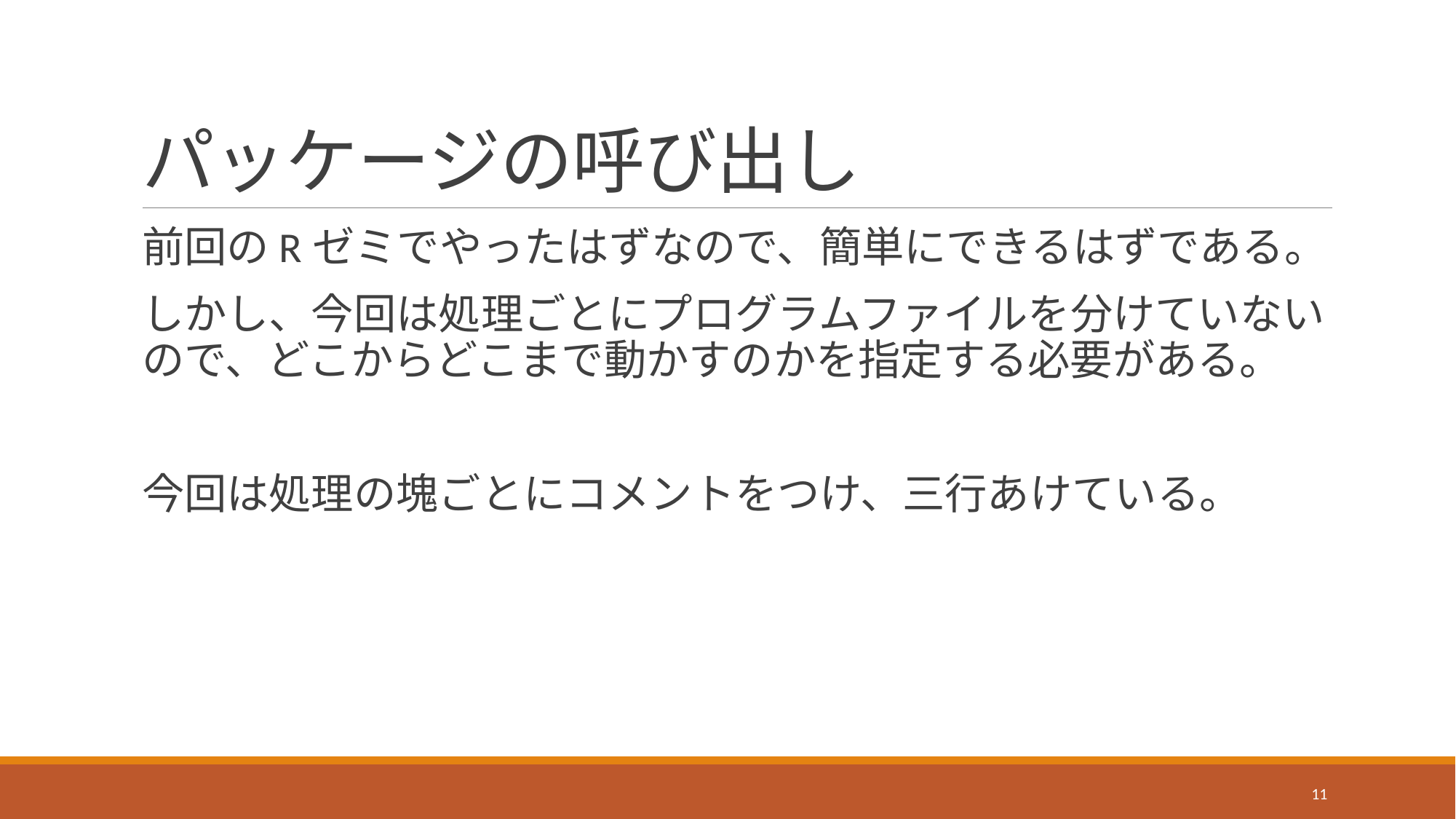

# パッケージの呼び出し
前回のRゼミでやったはずなので、簡単にできるはずである。
しかし、今回は処理ごとにプログラムファイルを分けていないので、どこからどこまで動かすのかを指定する必要がある。

今回は処理の塊ごとにコメントをつけ、三行あけている。
11